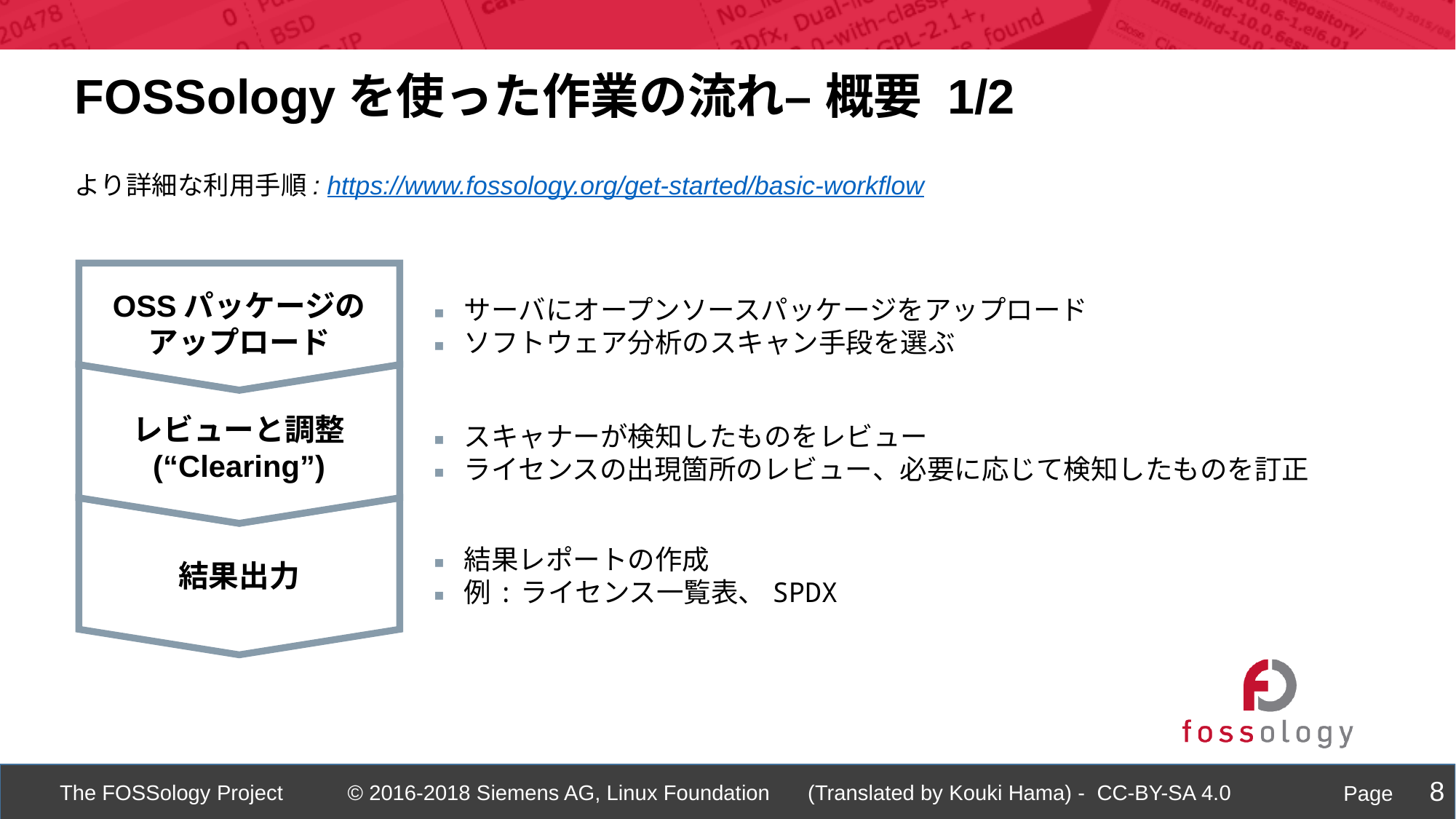

FOSSologyを使った作業の流れ– 概要 1/2

より詳細な利用手順: https://www.fossology.org/get-started/basic-workflow
OSSパッケージのアップロード

サーバにオープンソースパッケージをアップロード
ソフトウェア分析のスキャン手段を選ぶ
レビューと調整
(“Clearing”)

スキャナーが検知したものをレビュー
ライセンスの出現箇所のレビュー、必要に応じて検知したものを訂正
結果出力

結果レポートの作成
例:ライセンス一覧表、SPDX